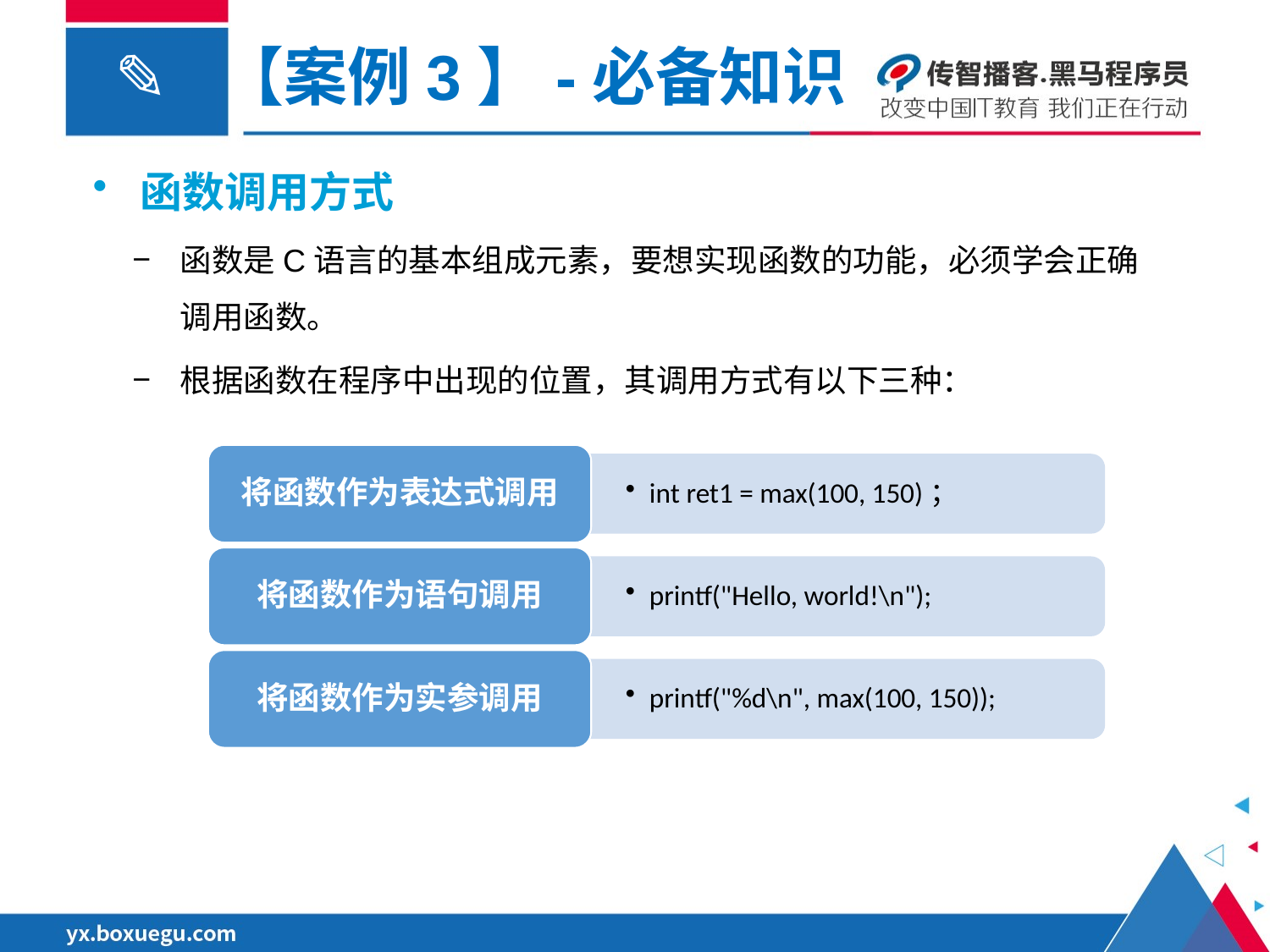

【案例3】-必备知识
函数调用方式
函数是C语言的基本组成元素，要想实现函数的功能，必须学会正确调用函数。
根据函数在程序中出现的位置，其调用方式有以下三种：
将函数作为表达式调用
int ret1 = max(100, 150)；
将函数作为语句调用
printf("Hello, world!\n");
将函数作为实参调用
printf("%d\n", max(100, 150));